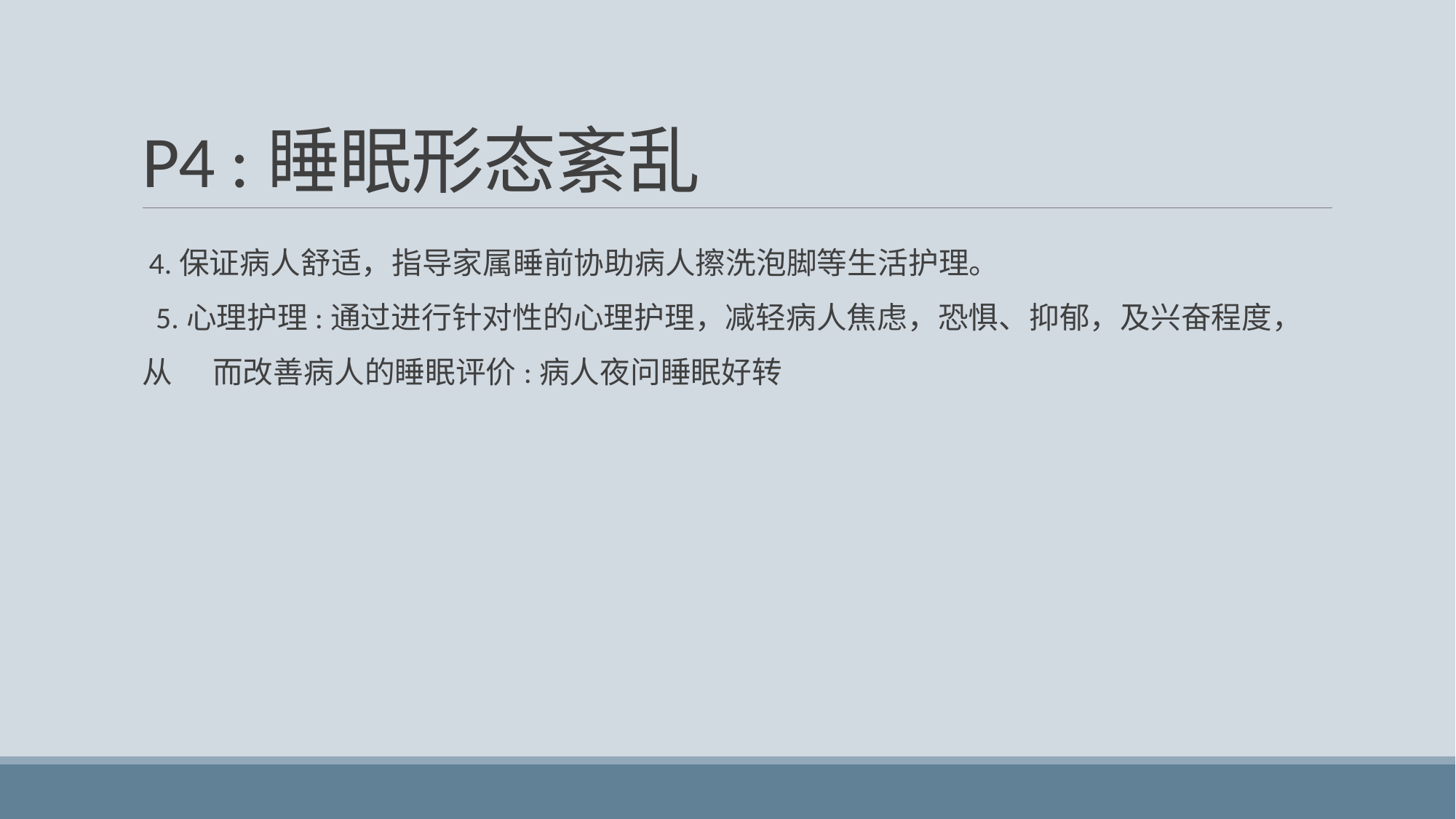

# P4 :睡眠形态紊乱
 4.保证病人舒适，指导家属睡前协助病人擦洗泡脚等生活护理。
 5.心理护理:通过进行针对性的心理护理，减轻病人焦虑，恐惧、抑郁，及兴奋程度，从      而改善病人的睡眠评价:病人夜问睡眠好转